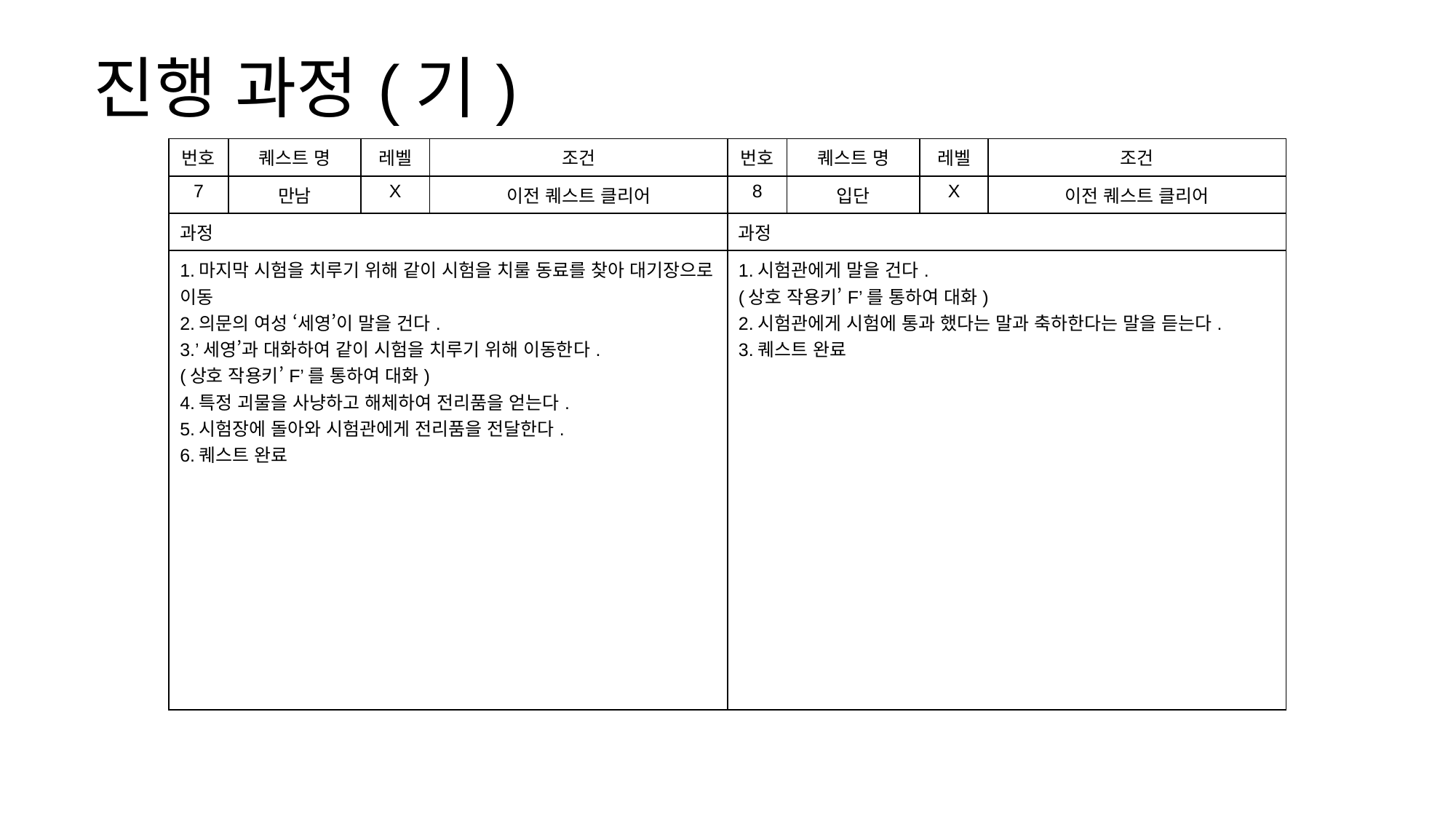

진행 과정(기)
| 번호 | 퀘스트 명 | 레벨 | 조건 |
| --- | --- | --- | --- |
| 7 | 만남 | X | 이전 퀘스트 클리어 |
| 과정 |  |  |  |
| 1.마지막 시험을 치루기 위해 같이 시험을 치룰 동료를 찾아 대기장으로 이동 2.의문의 여성 ‘세영’이 말을 건다. 3.’세영’과 대화하여 같이 시험을 치루기 위해 이동한다. (상호 작용키’F’를 통하여 대화) 4.특정 괴물을 사냥하고 해체하여 전리품을 얻는다. 5.시험장에 돌아와 시험관에게 전리품을 전달한다. 6.퀘스트 완료 |  |  |  |
| 번호 | 퀘스트 명 | 레벨 | 조건 |
| --- | --- | --- | --- |
| 8 | 입단 | X | 이전 퀘스트 클리어 |
| 과정 |  |  |  |
| 1.시험관에게 말을 건다. (상호 작용키’F’를 통하여 대화) 2.시험관에게 시험에 통과 했다는 말과 축하한다는 말을 듣는다. 3.퀘스트 완료 |  |  |  |